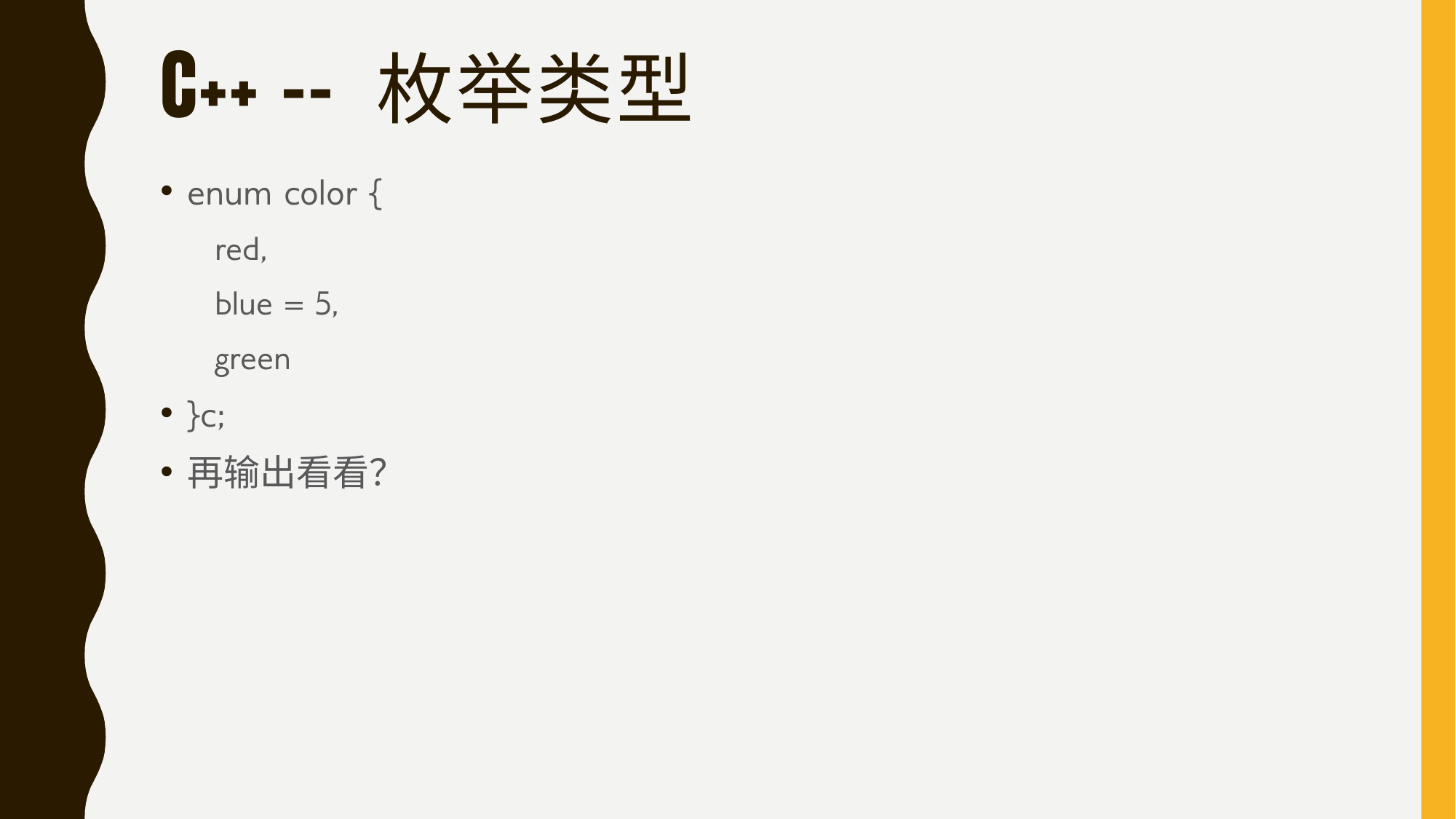

# C++ -- 枚举类型
enum color {
red,
blue = 5,
green
}c;
再输出看看？